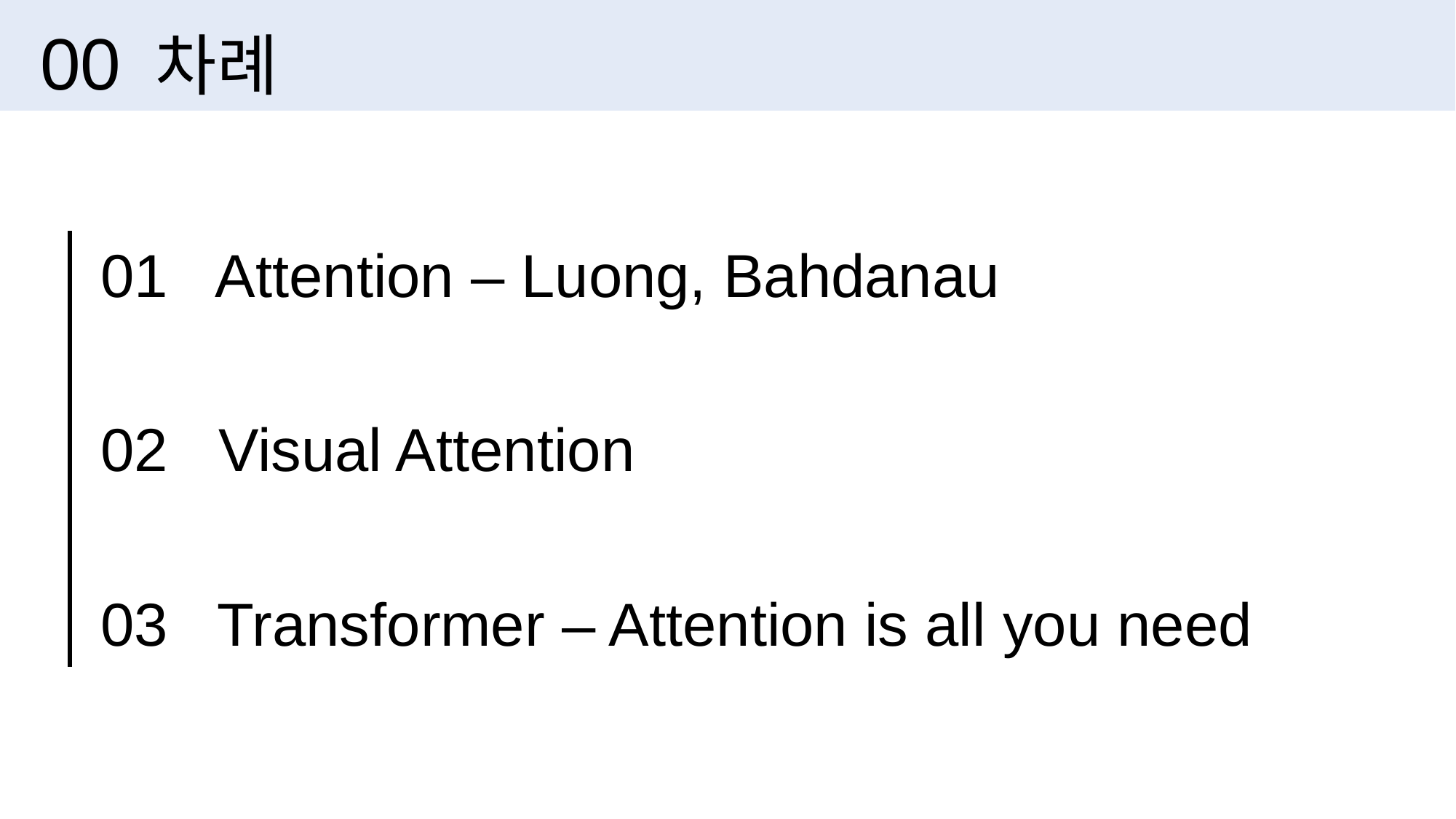

00 차례
01   Attention – Luong, Bahdanau

02   Visual Attention

03   Transformer – Attention is all you need